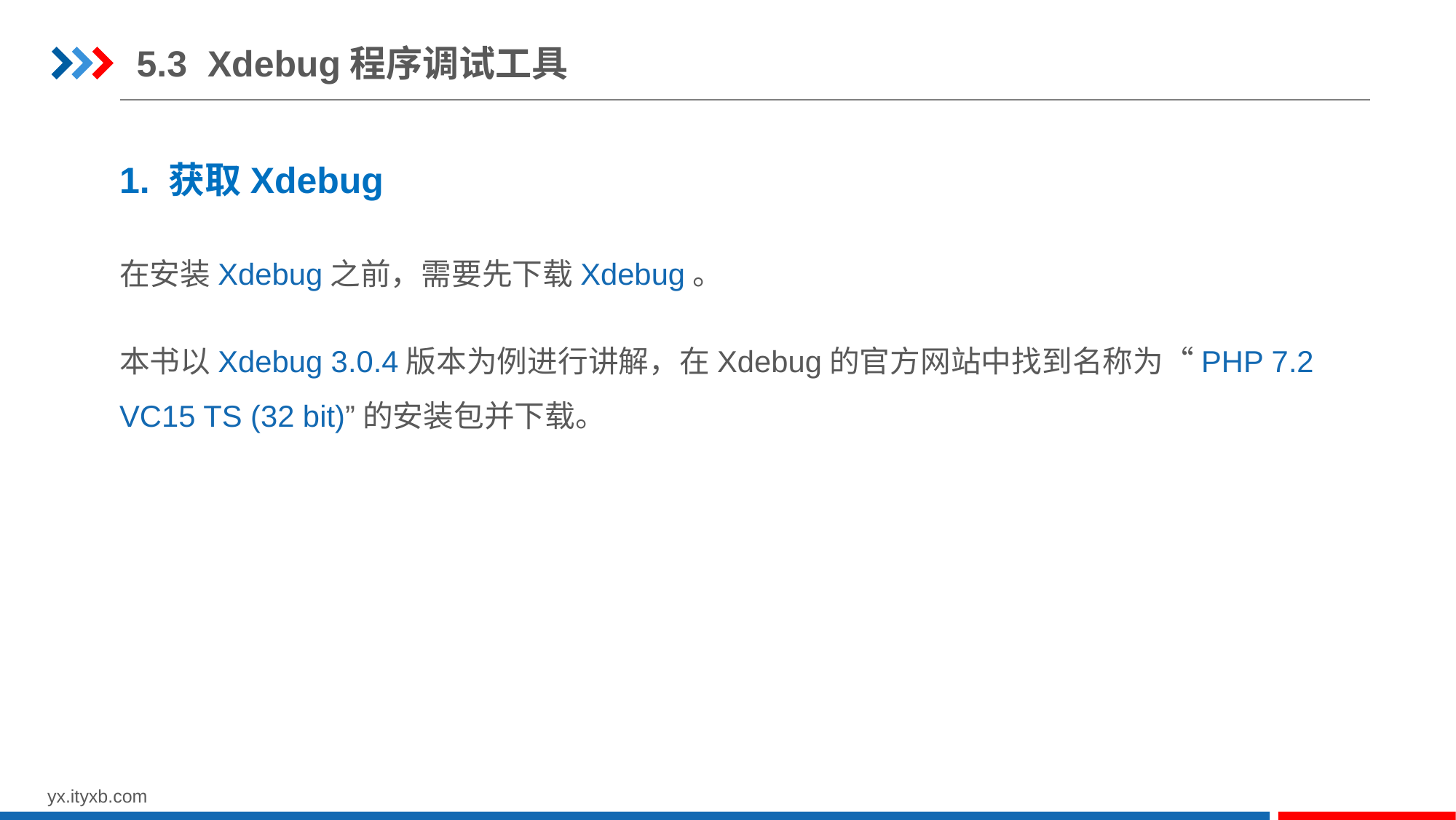

5.3  Xdebug程序调试工具
1. 获取Xdebug
在安装Xdebug之前，需要先下载Xdebug。

本书以Xdebug 3.0.4版本为例进行讲解，在Xdebug的官方网站中找到名称为“PHP 7.2 VC15 TS (32 bit)”的安装包并下载。